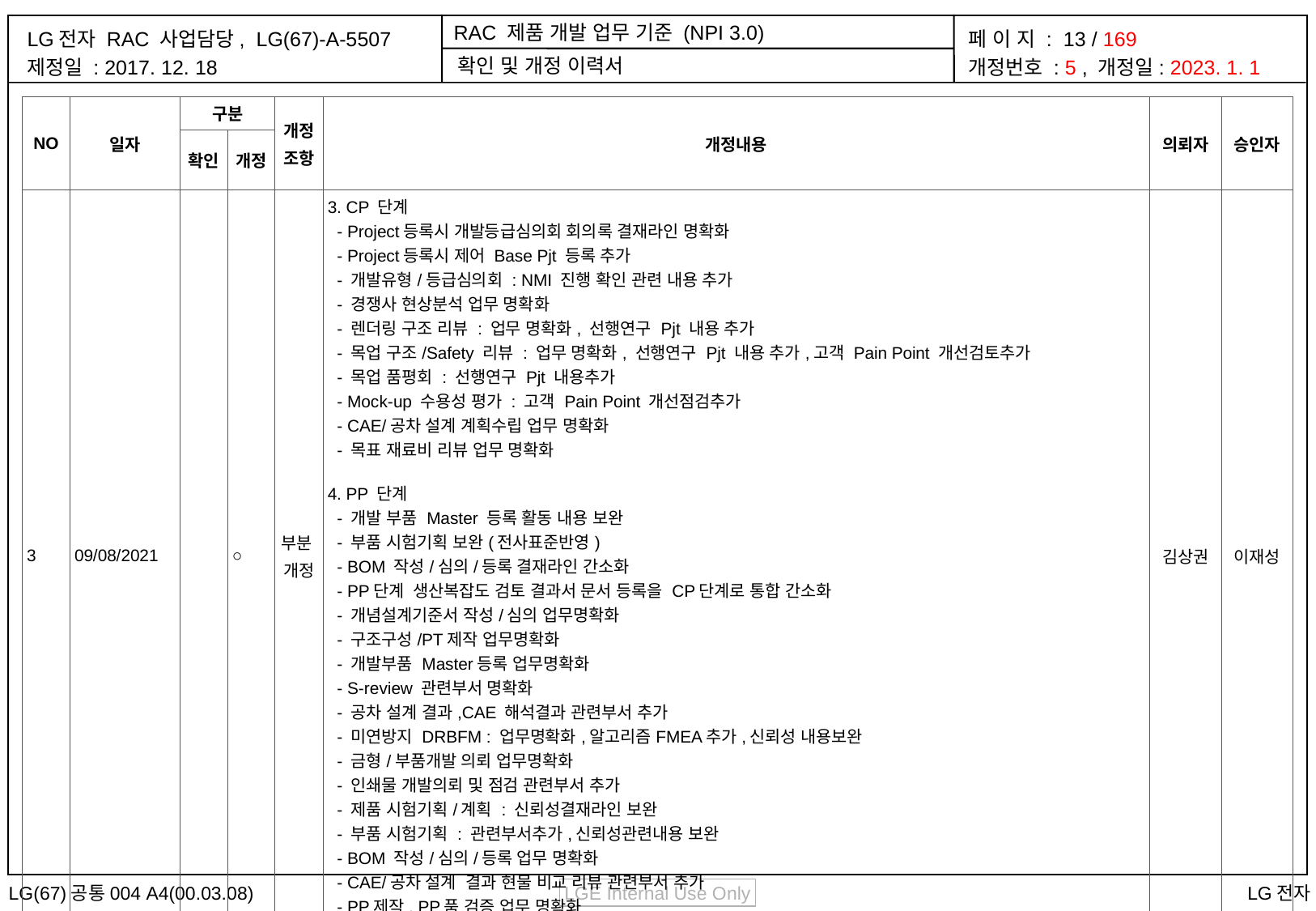

확인 및 개정 이력서
| NO | 일자 | 구분 |  | 개정 조항 | 개정내용 | 의뢰자 | 승인자 |
| --- | --- | --- | --- | --- | --- | --- | --- |
|  |  | 확인 | 개정 |  |  |  |  |
| 3 | 09/08/2021 |  | ○ | 부분 개정 | 3. CP 단계 - Project등록시 개발등급심의회 회의록 결재라인 명확화 - Project등록시 제어 Base Pjt 등록 추가 - 개발유형/등급심의회 : NMI 진행 확인 관련 내용 추가 - 경쟁사 현상분석 업무 명확화 - 렌더링 구조 리뷰 : 업무 명확화, 선행연구 Pjt 내용 추가 - 목업 구조/Safety 리뷰 : 업무 명확화, 선행연구 Pjt 내용 추가,고객 Pain Point 개선검토추가 - 목업 품평회 : 선행연구 Pjt 내용추가 - Mock-up 수용성 평가 : 고객 Pain Point 개선점검추가 - CAE/공차 설계 계획수립 업무 명확화 - 목표 재료비 리뷰 업무 명확화 4. PP 단계 - 개발 부품 Master 등록 활동 내용 보완 - 부품 시험기획 보완(전사표준반영) - BOM 작성/심의/등록 결재라인 간소화 - PP단계 생산복잡도 검토 결과서 문서 등록을 CP단계로 통합 간소화 - 개념설계기준서 작성/심의 업무명확화 - 구조구성/PT제작 업무명확화 - 개발부품 Master등록 업무명확화 - S-review 관련부서 명확화 - 공차 설계 결과,CAE 해석결과 관련부서 추가 - 미연방지 DRBFM : 업무명확화,알고리즘FMEA추가,신뢰성 내용보완 - 금형/부품개발 의뢰 업무명확화 - 인쇄물 개발의뢰 및 점검 관련부서 추가 - 제품 시험기획/계획 : 신뢰성결재라인 보완 - 부품 시험기획 : 관련부서추가,신뢰성관련내용 보완 - BOM 작성/심의/등록 업무 명확화 - CAE/공차 설계 결과 현물 비교 리뷰 관련부서 추가 - PP제작, PP품 검증 업무 명확화 | 김상권 | 이재성 |